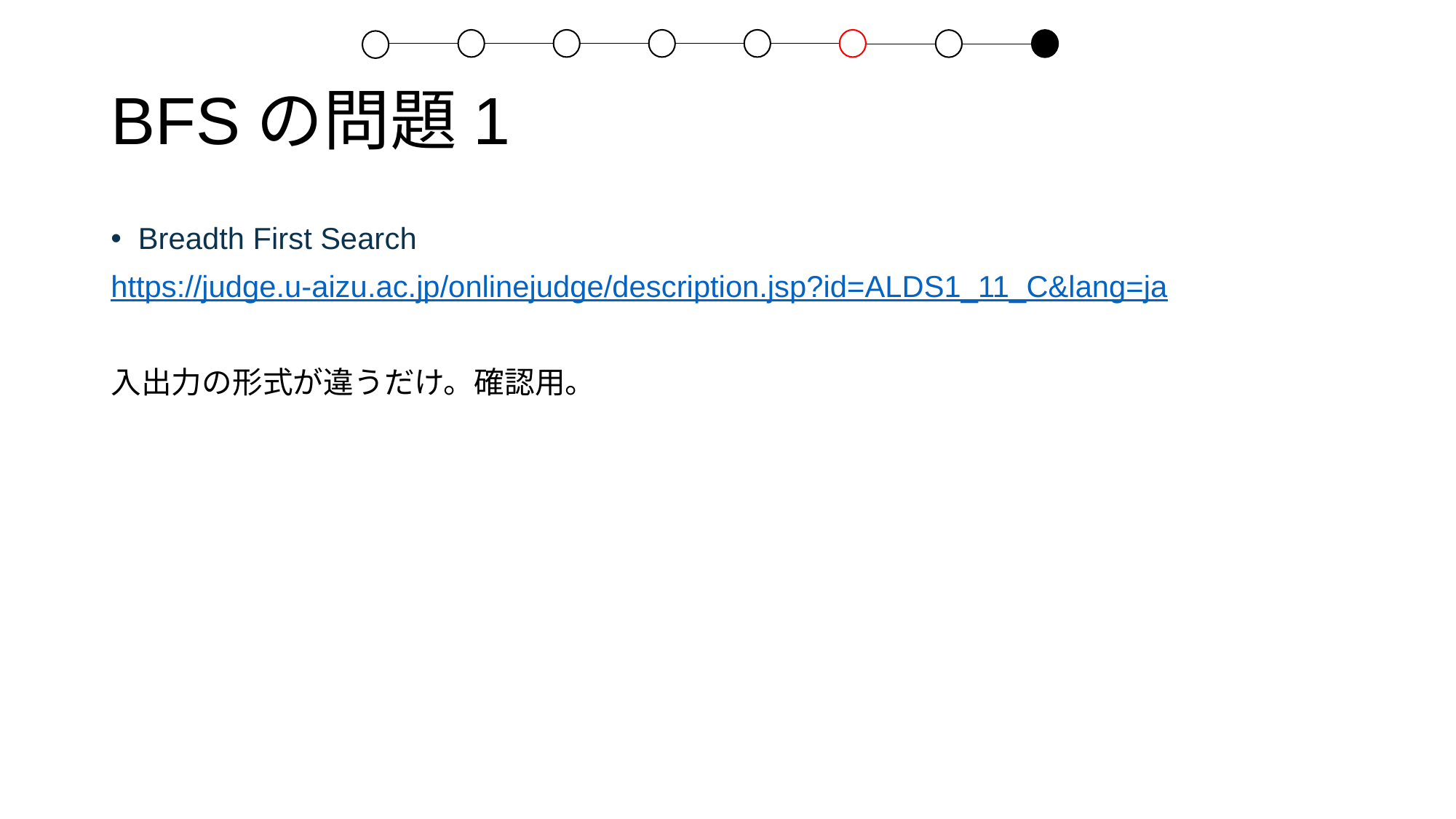

# BFSの問題1
Breadth First Search
https://judge.u-aizu.ac.jp/onlinejudge/description.jsp?id=ALDS1_11_C&lang=ja

入出力の形式が違うだけ。確認用。